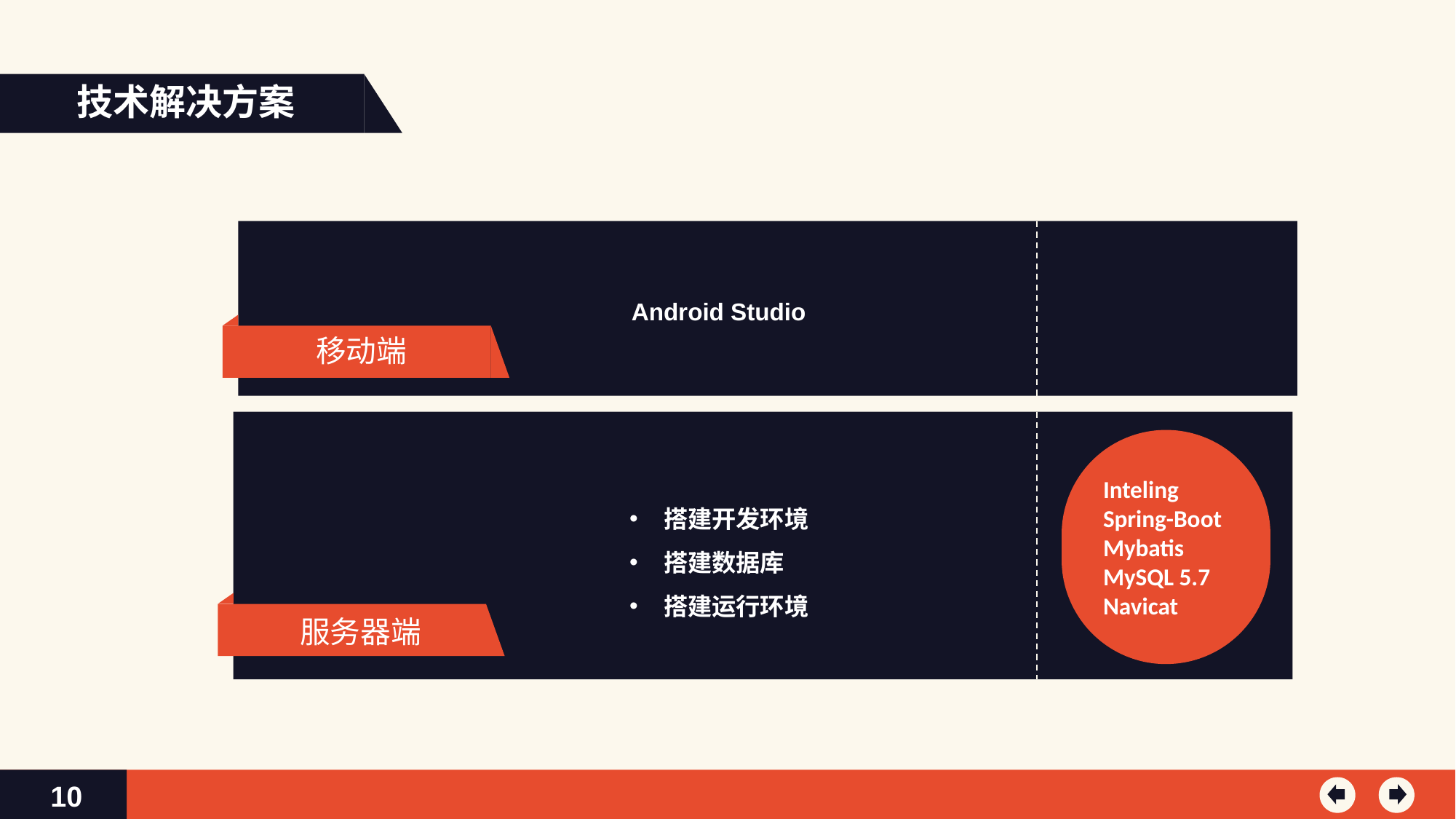

技术解决方案

Android Studio

移动端

Inteling
Spring-Boot
Mybatis
MySQL 5.7
Navicat
搭建开发环境
搭建数据库
搭建运行环境

服务器端
10